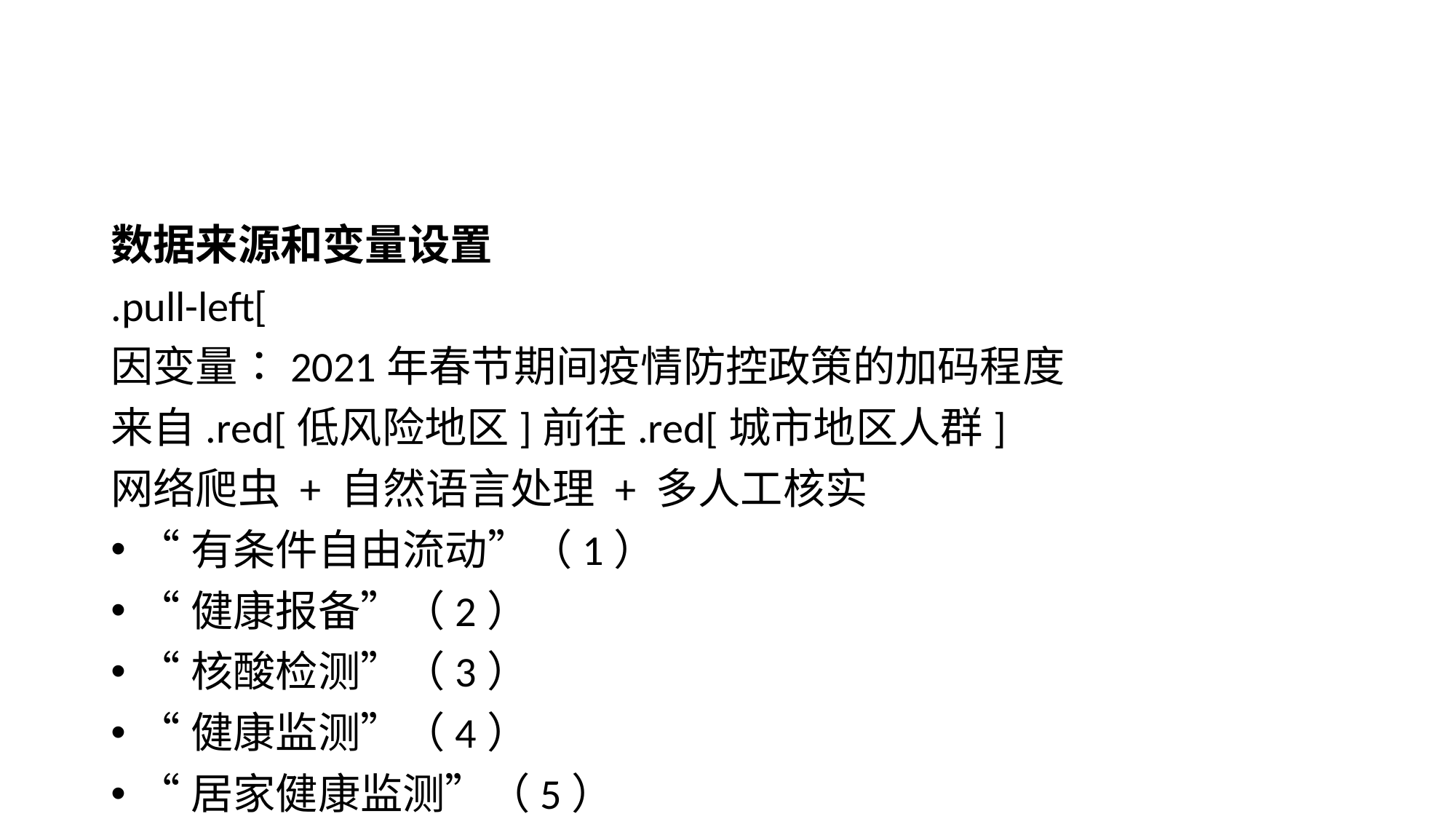

数据来源和变量设置
.pull-left[
因变量：2021年春节期间疫情防控政策的加码程度
来自.red[低风险地区]前往.red[城市地区人群]
网络爬虫 + 自然语言处理 + 多人工核实
“有条件自由流动”（1）
“健康报备”（2）
“核酸检测”（3）
“健康监测”（4）
“居家健康监测”（5）
“居家隔离”（6）
]
???
本研究的因变量是加码程度，
需要强调的是，我们只关注各地针对来自低风险地区前往城市地区人群的疫情管控政策。选择低风险地区是因为社会各界对来自中高风险人员的管制意见较为一致，均采用严格的措施围堵疫情；选择城市地区是因为中央政府明确规定了返回农村地区的防控政策。
首先，我们借助网络爬虫从政府网站、政府公众号和政务服务平台等数据源获取了全国293个地级市2021年春节期间的疫情防控政策。
对于上述政策文本，我们使用机器编码和人工查核相结合的方式对目标政策进行编码处理。我们首先使用正则表达式对政策文本的关键词进行识别从而进行初步分类；其次，研究团队的三位编码员在经过培训后对原始文本进行查核，对模糊和争议分类进行逐个确定，最终形成一致的分类结果。通过机器编码和人工查核，我们将目标政策分为“有条件自由流动”（1）、“健康报备”（2）、“核酸检测”（3）、“健康监测”（4）、“居家健康监测”（5）和“居家隔离”（6）六种类型。
–
.pull-right[
地方治理能力
数字政府治理能力(《中国数字政府发展研究报告(2021)》)
医疗能力
上级政府压力
该省上月确诊人数
同级政府压力
同级别城市上月确诊人数
民众压力
百度指数
]
???
我们的核心自变量是地方的治理能力，我们使用清华大学数据治理中心2021年发布的《中国数字政府发展研究报告》作为地方政府数字治理能力的评估指数。在地方政府的医疗量能上我们使用的是该地级市的医院床位数。
与此同时，我们还考察了上级政府、同级政府和民众等变量。我们使用地级市所在省份政策颁布前一个月（2020年12月）的确诊数量作为上级政府压力的代理变量。
在同级政府方面，我们认为地方政府受到的压力不仅来自相同区域的同级政府，还来自发展程度更加相似的同级地方政府。因此，我们将同级政府的压力分成两种情况，如果该地级市是副省级城市或省会城市，我们使用同等级城市的确诊数量；如果该地级市是一般的城市，我们使用同省的其他城市的确诊人数，。我么嗯使用关键词“疫情”的百度搜索指数在2020年12月的环比增长作为民众压力的代理变量。